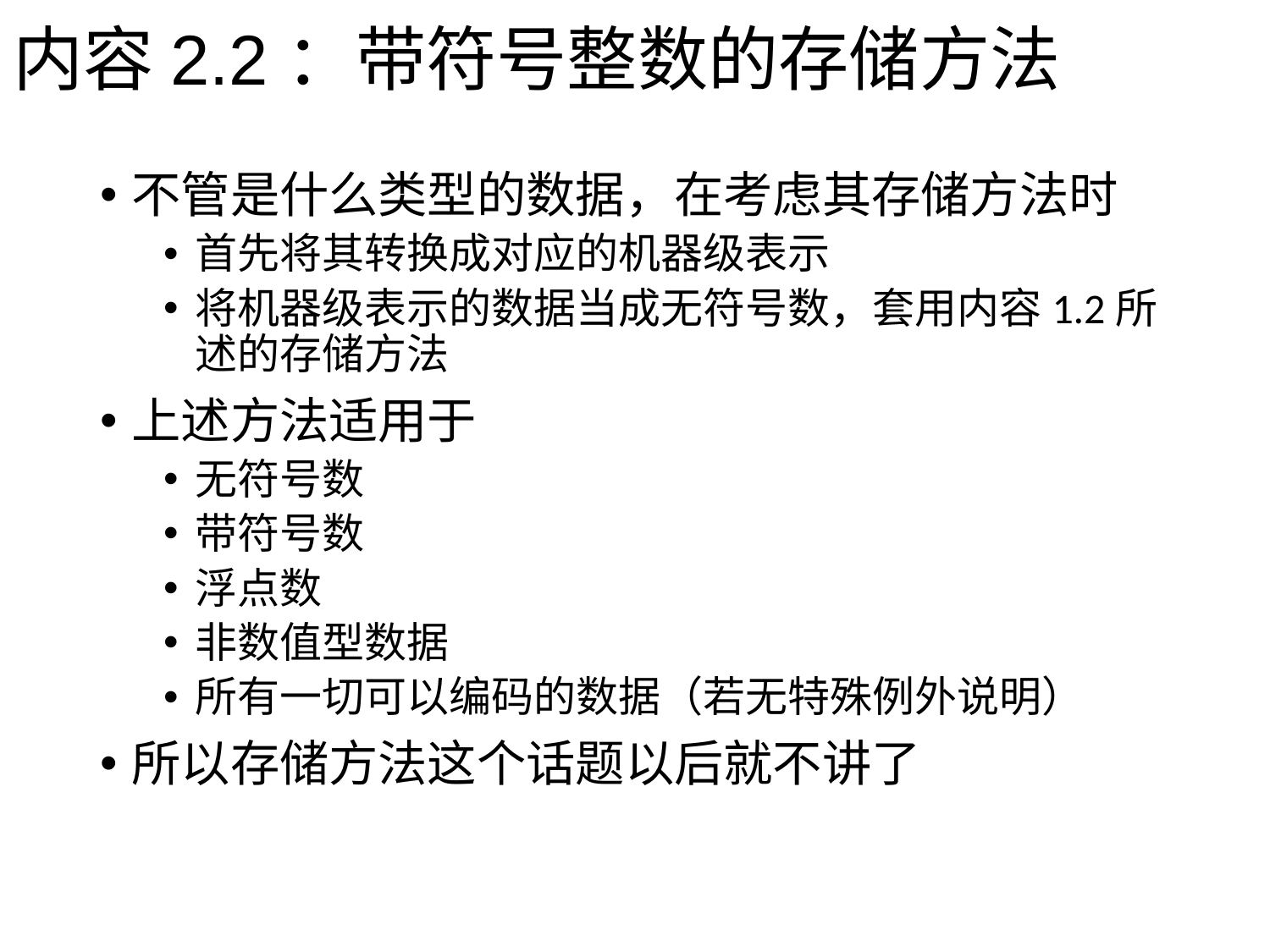

# 内容2.2：带符号整数的存储方法
不管是什么类型的数据，在考虑其存储方法时
首先将其转换成对应的机器级表示
将机器级表示的数据当成无符号数，套用内容1.2所述的存储方法
上述方法适用于
无符号数
带符号数
浮点数
非数值型数据
所有一切可以编码的数据（若无特殊例外说明）
所以存储方法这个话题以后就不讲了